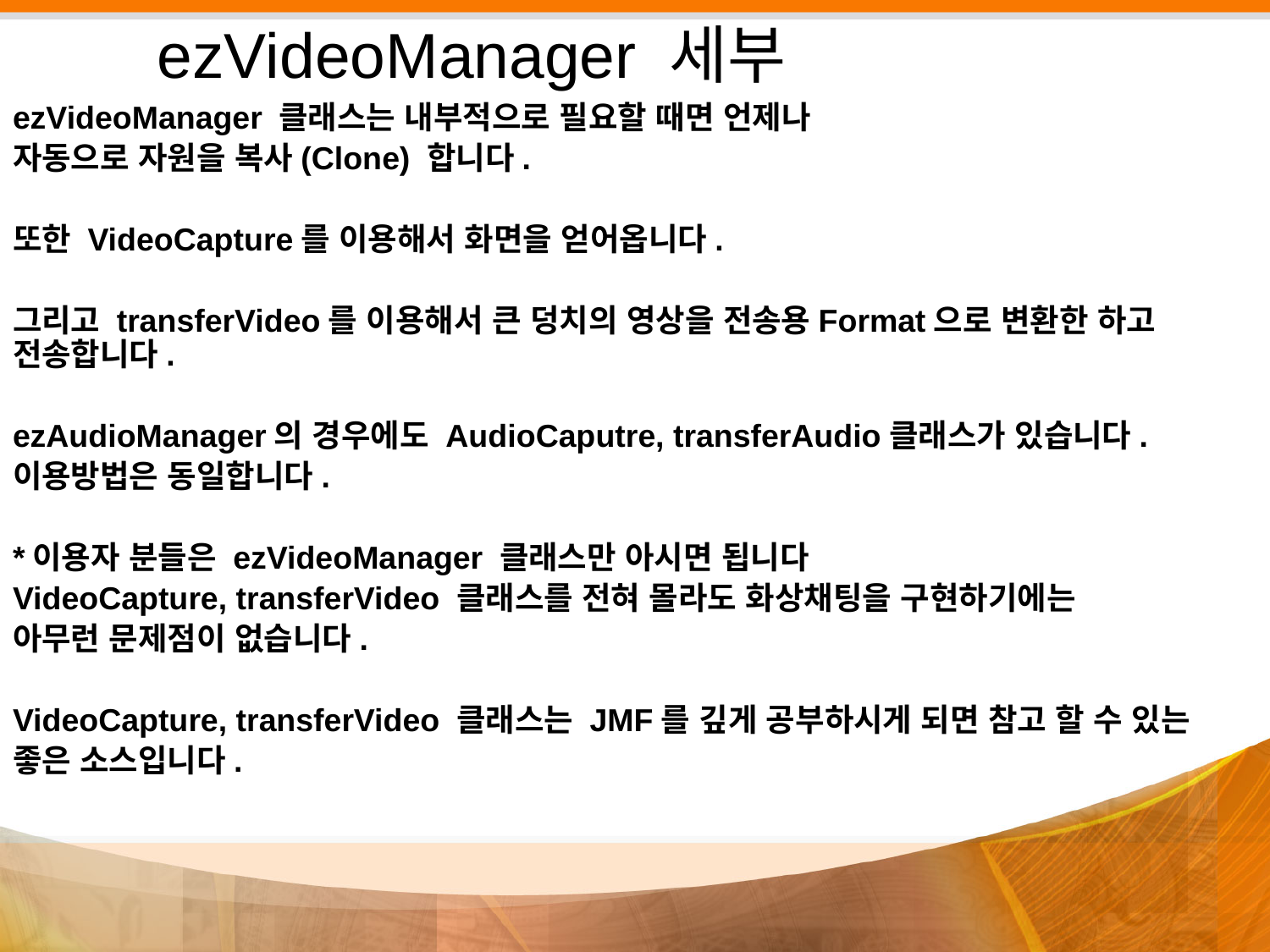

# ezVideoManager 세부
ezVideoManager 클래스는 내부적으로 필요할 때면 언제나
자동으로 자원을 복사(Clone) 합니다.

또한 VideoCapture를 이용해서 화면을 얻어옵니다.

그리고 transferVideo를 이용해서 큰 덩치의 영상을 전송용Format으로 변환한 하고 전송합니다.

ezAudioManager의 경우에도 AudioCaputre, transferAudio클래스가 있습니다.
이용방법은 동일합니다.

*이용자 분들은 ezVideoManager 클래스만 아시면 됩니다
VideoCapture, transferVideo 클래스를 전혀 몰라도 화상채팅을 구현하기에는
아무런 문제점이 없습니다.

VideoCapture, transferVideo 클래스는 JMF를 깊게 공부하시게 되면 참고 할 수 있는
좋은 소스입니다.